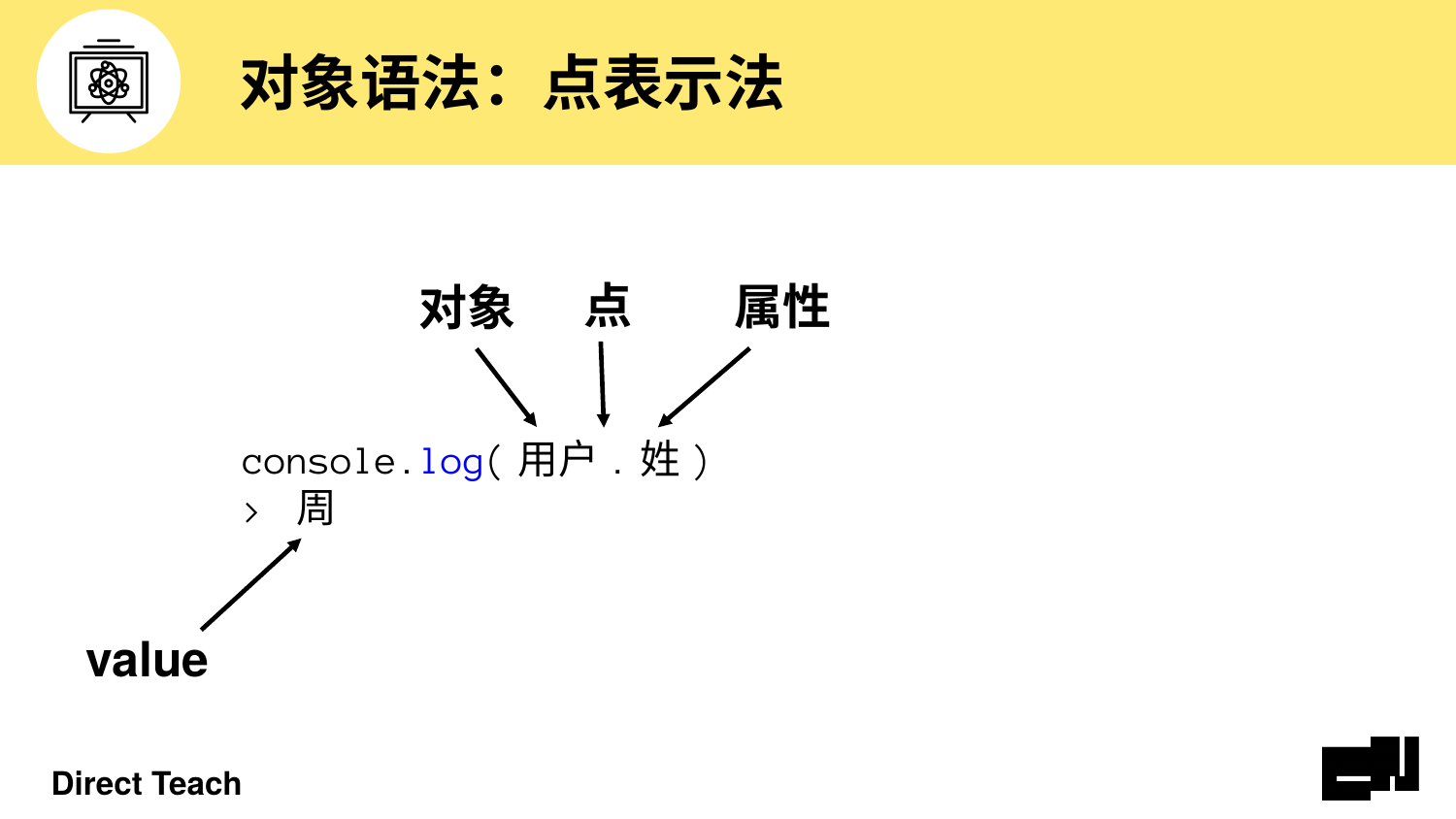

# 对象语法：点表示法
点
属性
对象
console.log(用户.姓)
> 周
value